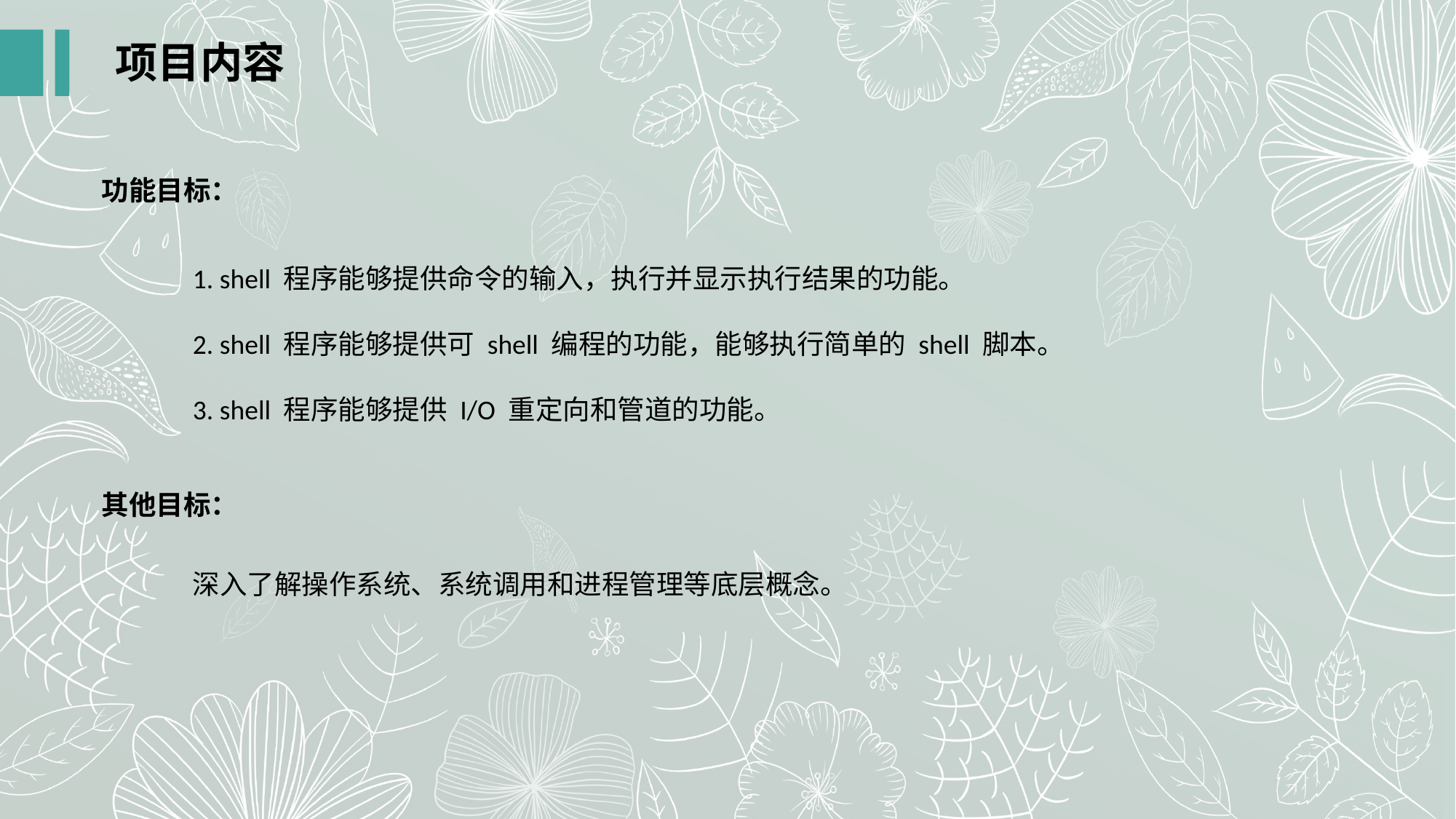

项目内容
功能目标：
1. shell 程序能够提供命令的输入，执行并显示执行结果的功能。

2. shell 程序能够提供可 shell 编程的功能，能够执行简单的 shell 脚本。

3. shell 程序能够提供 I/O 重定向和管道的功能。
其他目标：
深入了解操作系统、系统调用和进程管理等底层概念。